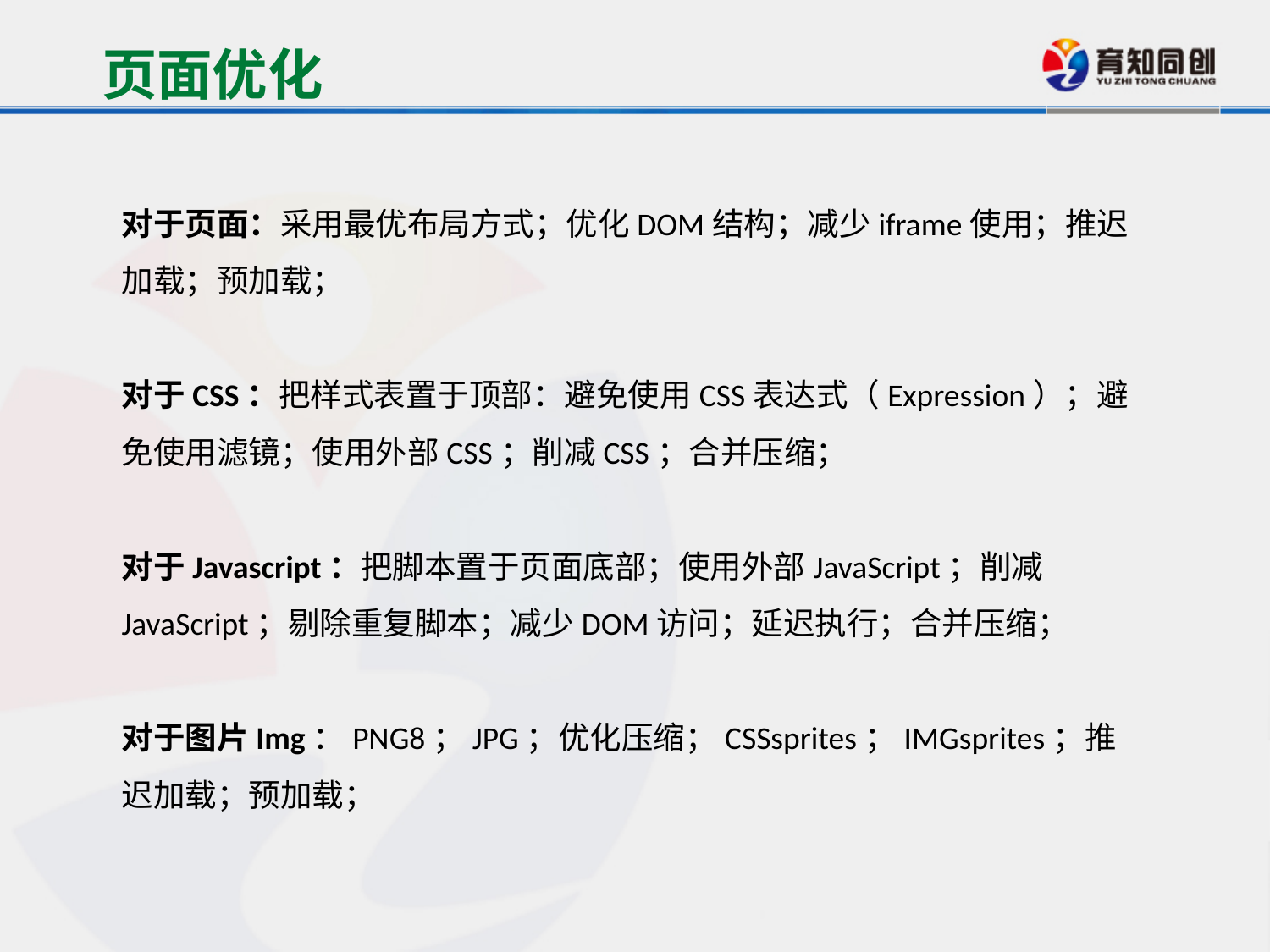

页面优化

对于页面：采用最优布局方式；优化DOM结构；减少iframe使用；推迟加载；预加载；
对于CSS：把样式表置于顶部：避免使用CSS表达式（Expression）；避免使用滤镜；使用外部CSS；削减CSS；合并压缩；
对于Javascript：把脚本置于页面底部；使用外部JavaScript；削减JavaScript；剔除重复脚本；减少DOM访问；延迟执行；合并压缩；
对于图片Img：PNG8；JPG；优化压缩；CSSsprites；IMGsprites；推迟加载；预加载；